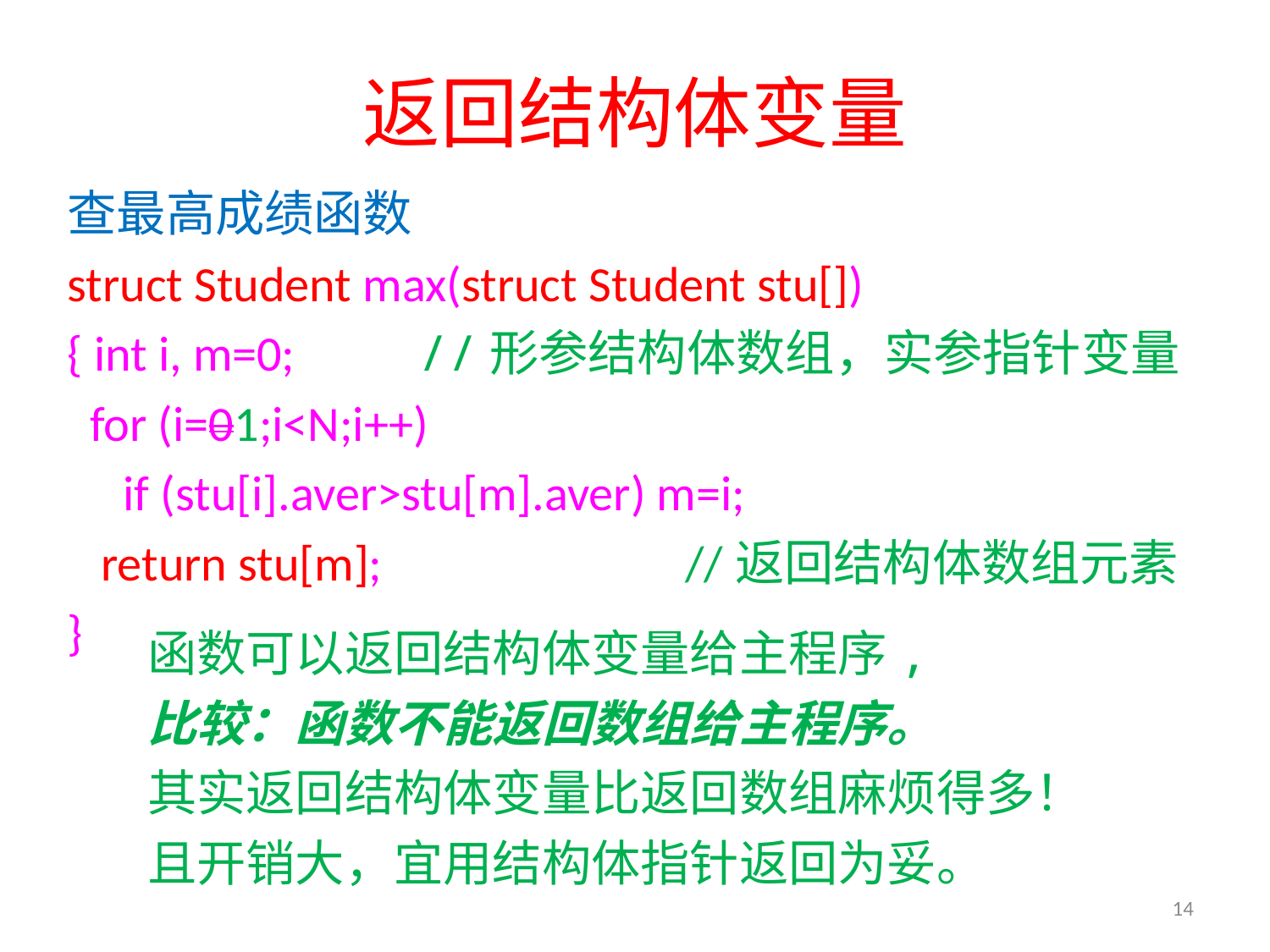

# 返回结构体变量
查最高成绩函数
struct Student max(struct Student stu[])
{ int i, m=0;           //形参结构体数组，实参指针变量
  for (i=01;i<N;i++)
     if (stu[i].aver>stu[m].aver) m=i;
   return stu[m];                           //返回结构体数组元素
}
函数可以返回结构体变量给主程序,
比较：函数不能返回数组给主程序。
其实返回结构体变量比返回数组麻烦得多！
且开销大，宜用结构体指针返回为妥。
14